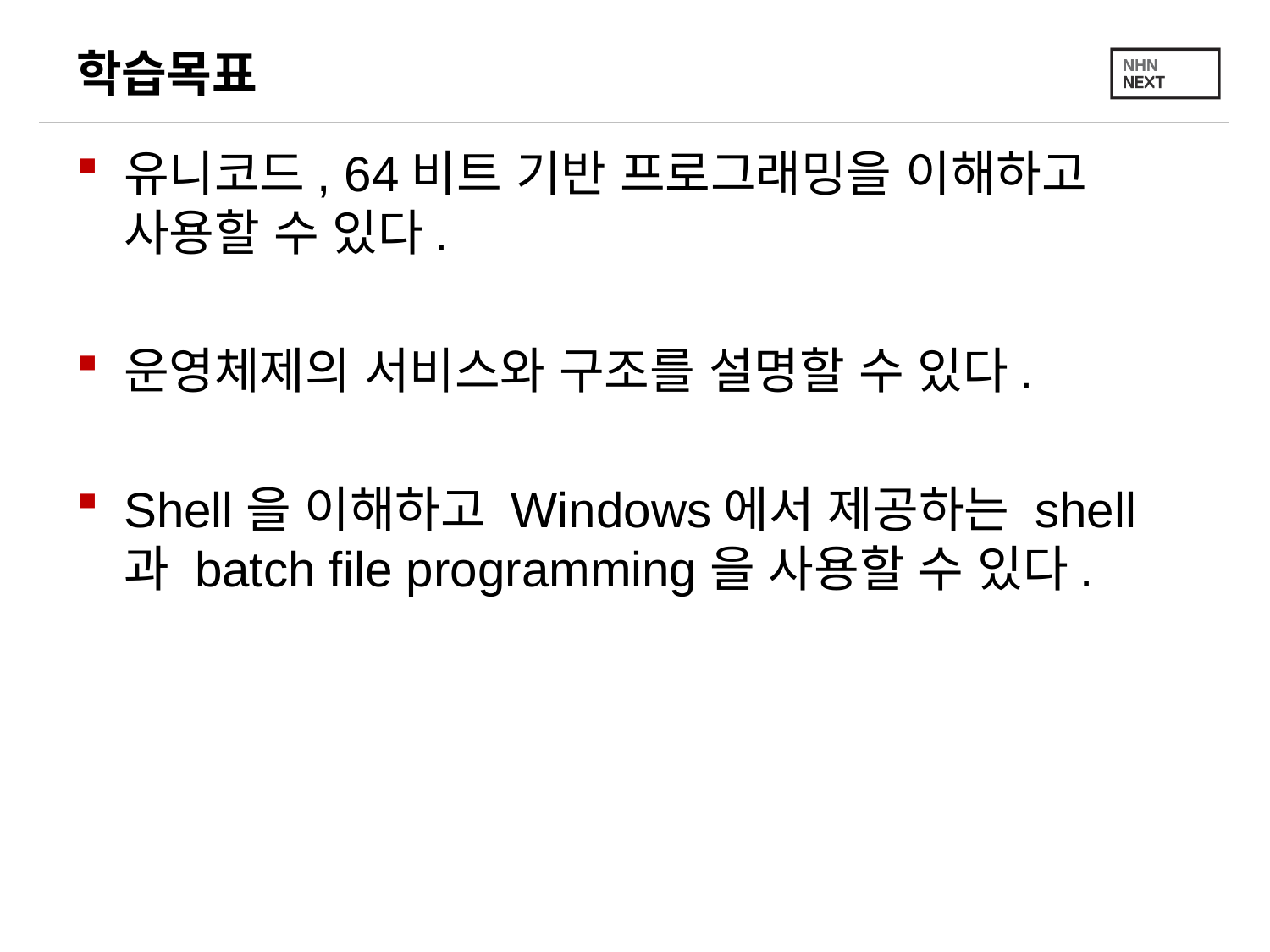

# 학습목표
유니코드, 64비트 기반 프로그래밍을 이해하고 사용할 수 있다.

운영체제의 서비스와 구조를 설명할 수 있다.

Shell을 이해하고 Windows에서 제공하는 shell과 batch file programming을 사용할 수 있다.